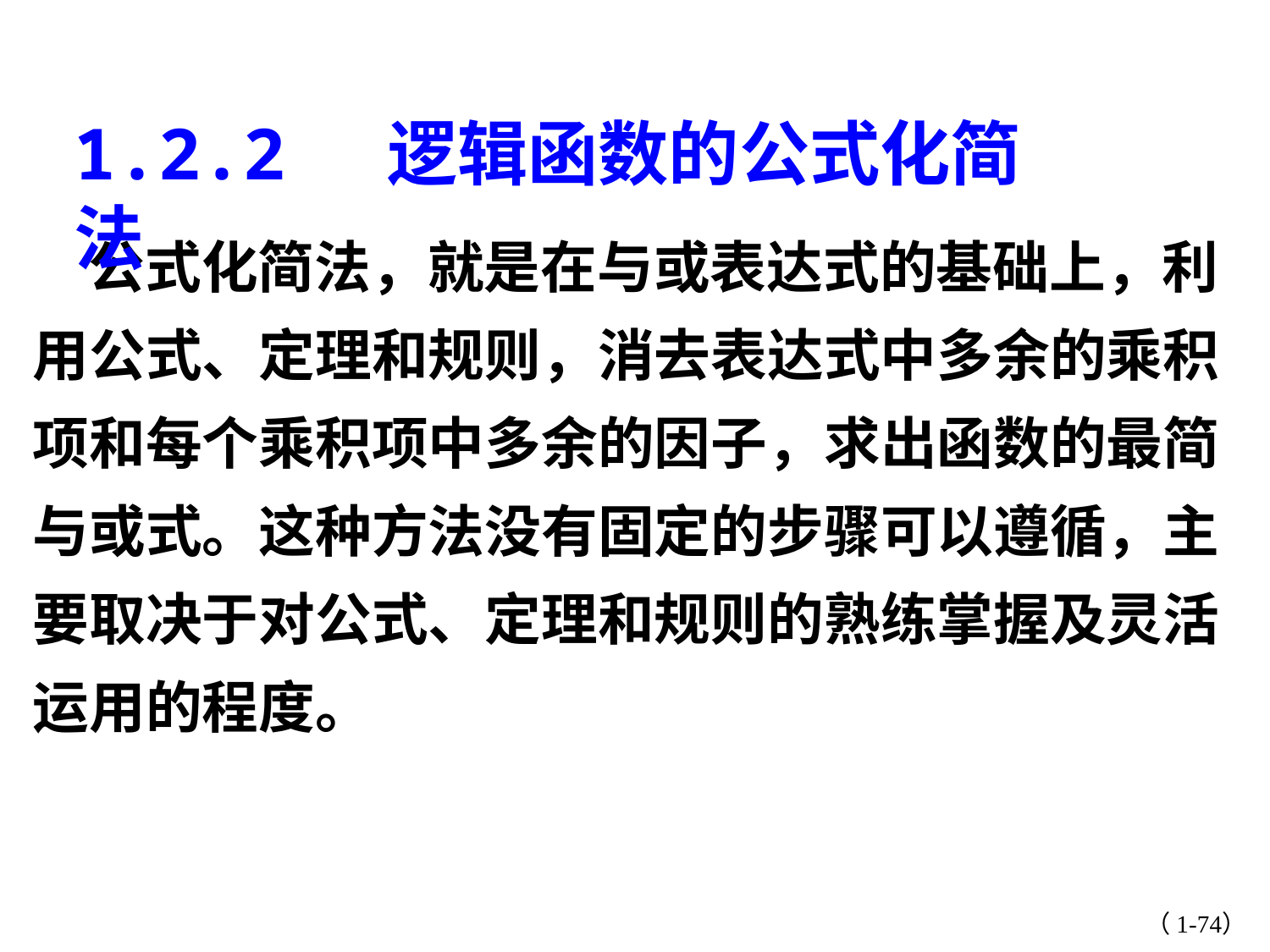

1.2.2  逻辑函数的公式化简法
    公式化简法，就是在与或表达式的基础上，利用公式、定理和规则，消去表达式中多余的乘积项和每个乘积项中多余的因子，求出函数的最简与或式。这种方法没有固定的步骤可以遵循，主要取决于对公式、定理和规则的熟练掌握及灵活运用的程度。
（1-74）